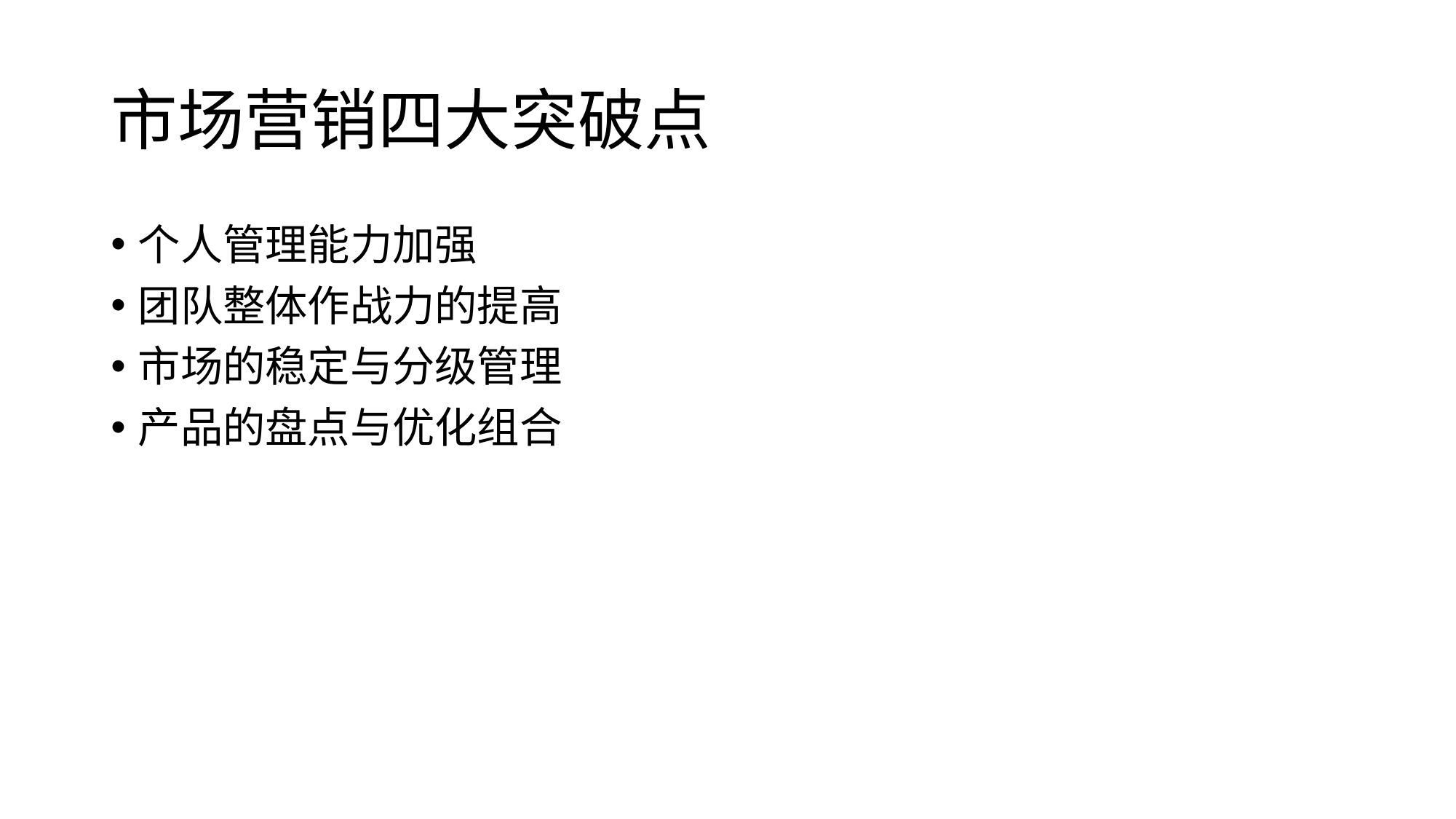

# 市场营销四大突破点
个人管理能力加强
团队整体作战力的提高
市场的稳定与分级管理
产品的盘点与优化组合